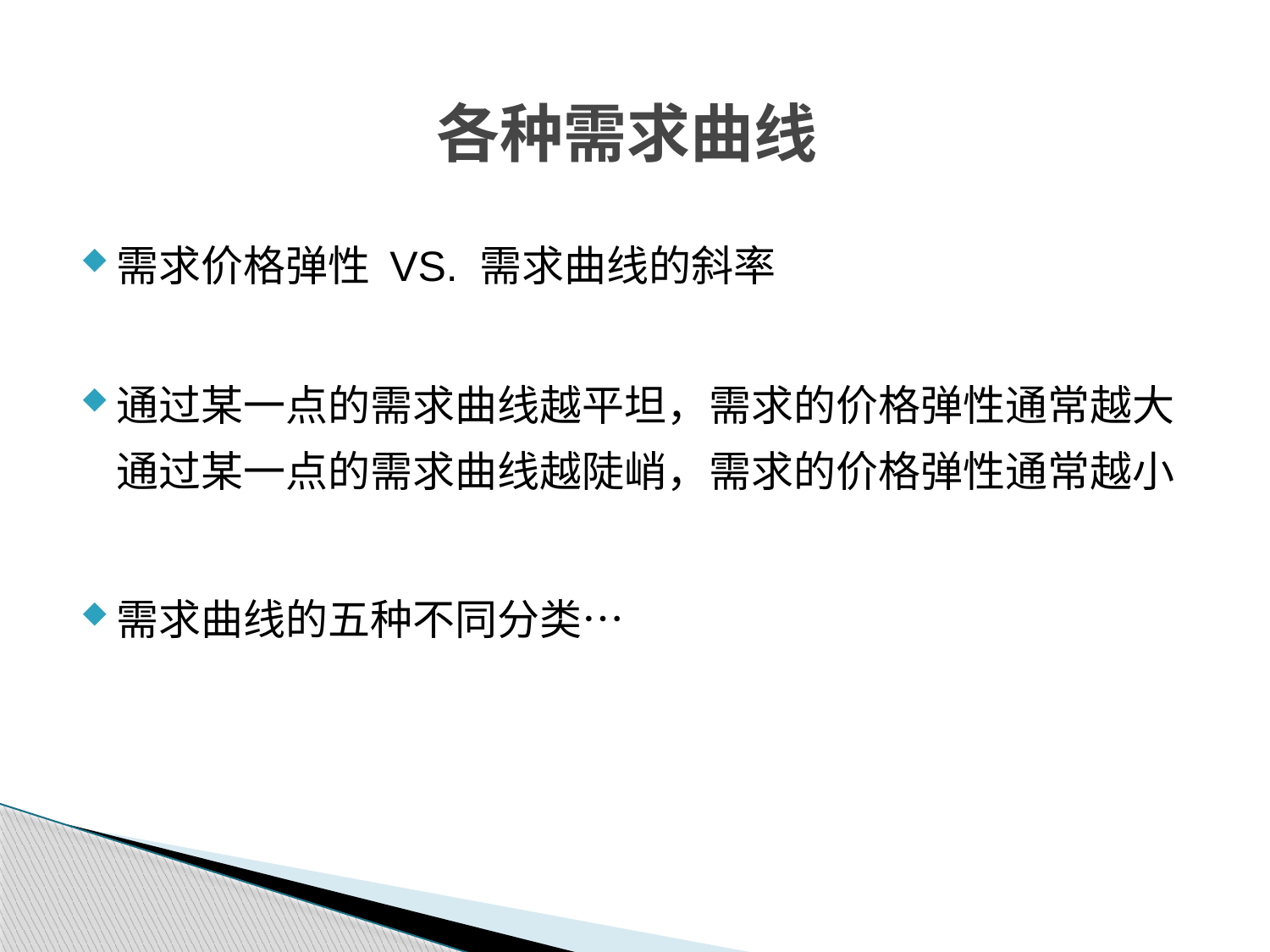

各种需求曲线
需求价格弹性 VS. 需求曲线的斜率
通过某一点的需求曲线越平坦，需求的价格弹性通常越大
通过某一点的需求曲线越陡峭，需求的价格弹性通常越小

需求曲线的五种不同分类…